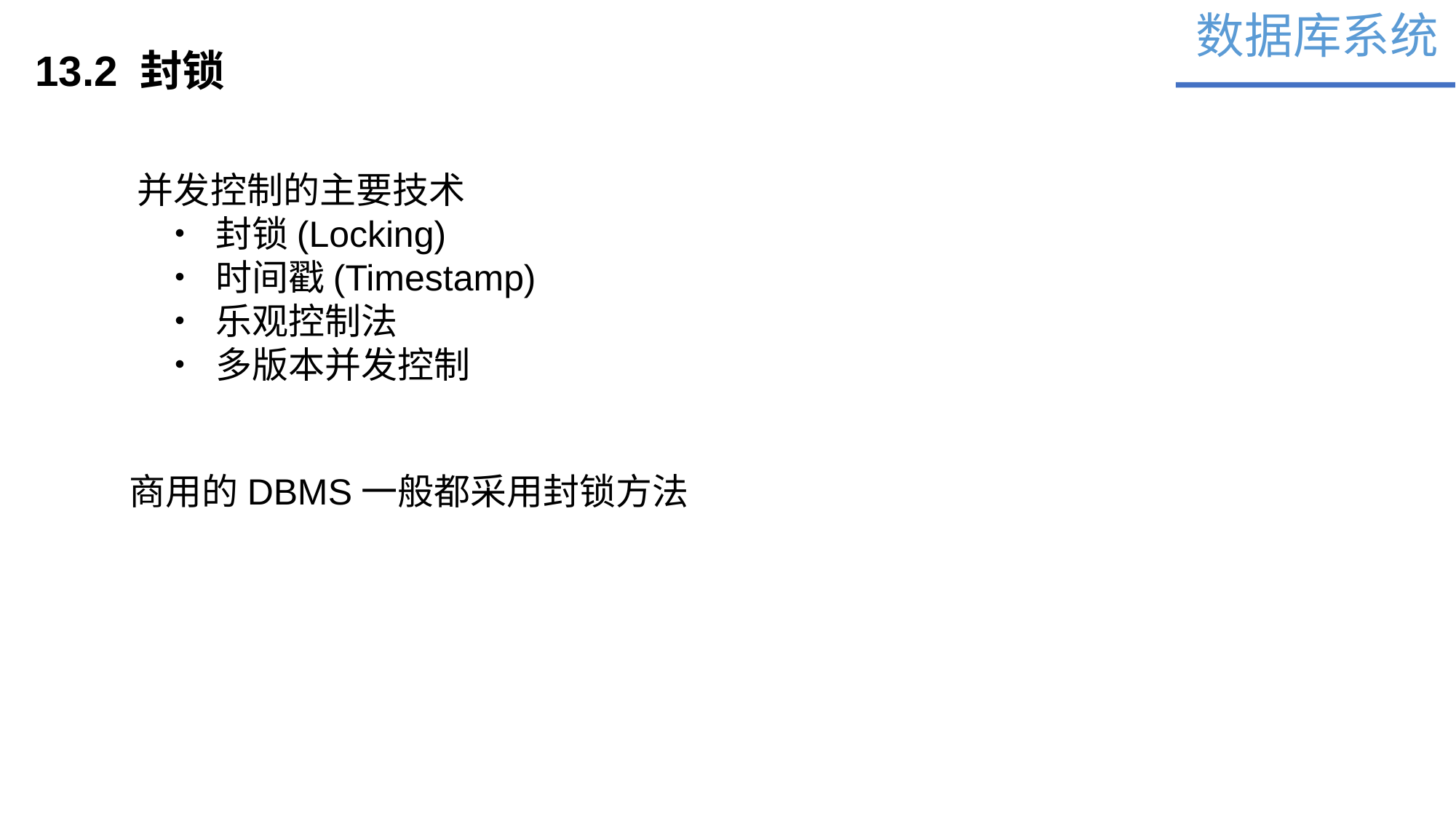

数据库系统
13.2 封锁

并发控制的主要技术
   • 封锁(Locking)
   • 时间戳(Timestamp)
   • 乐观控制法
   • 多版本并发控制
商用的DBMS一般都采用封锁方法